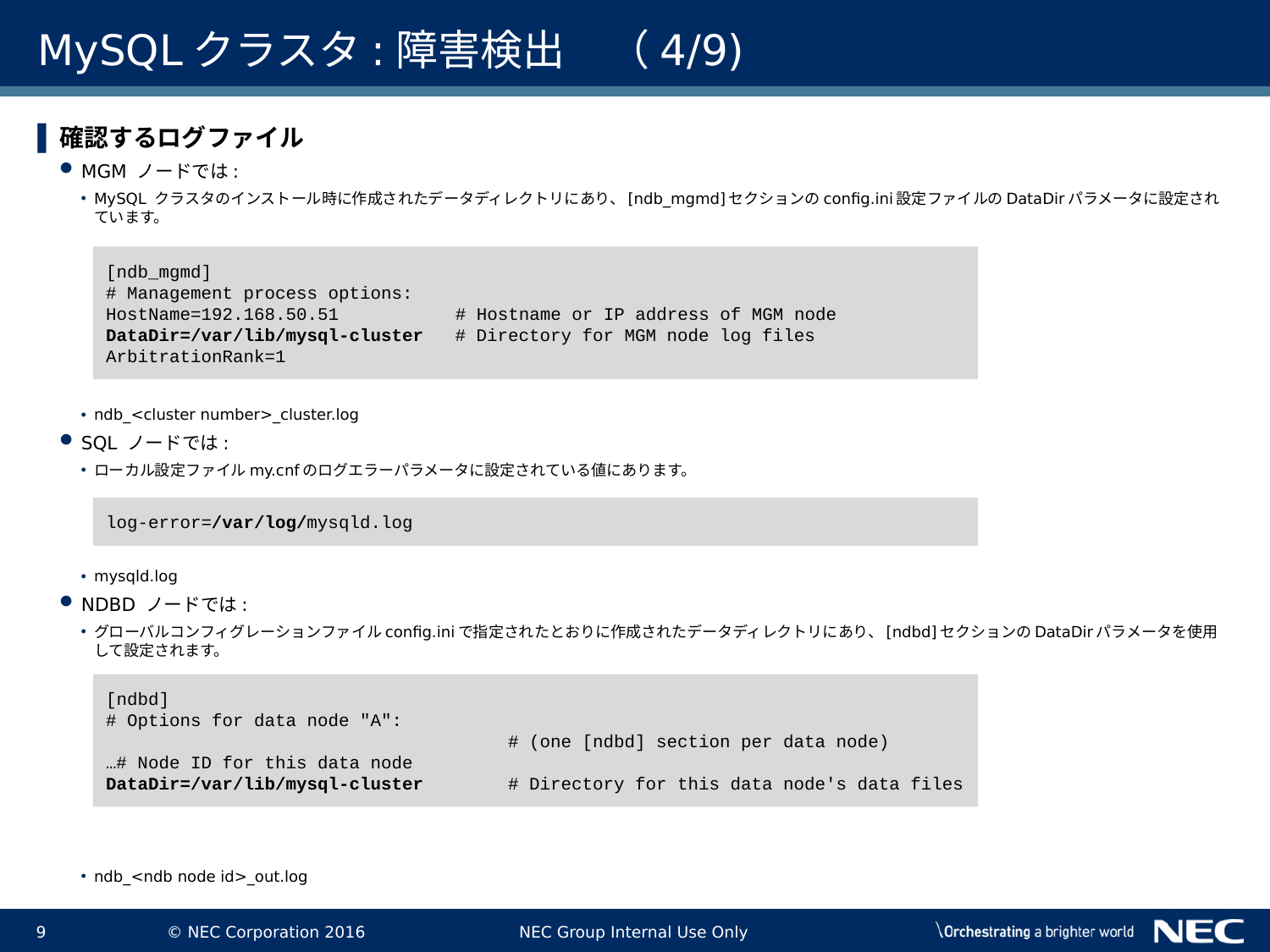

# MySQLクラスタ:障害検出　（4/9)
確認するログファイル
MGM ノードでは:
MySQL クラスタのインストール時に作成されたデータディレクトリにあり、[ndb_mgmd]セクションのconfig.ini設定ファイルのDataDirパラメータに設定されています。

ndb_<cluster number>_cluster.log
SQL ノードでは:
ローカル設定ファイルmy.cnfのログエラーパラメータに設定されている値にあります。

mysqld.log
NDBD ノードでは:
グローバルコンフィグレーションファイルconfig.iniで指定されたとおりに作成されたデータディレクトリにあり、[ndbd]セクションのDataDirパラメータを使用して設定されます。

ndb_<ndb node id>_out.log
[ndb_mgmd]
# Management process options:
HostName=192.168.50.51           # Hostname or IP address of MGM node
DataDir=/var/lib/mysql-cluster   # Directory for MGM node log files
ArbitrationRank=1
log-error=/var/log/mysqld.log
[ndbd]
# Options for data node "A":
                                      # (one [ndbd] section per data node)
…# Node ID for this data node
DataDir=/var/lib/mysql-cluster        # Directory for this data node's data files